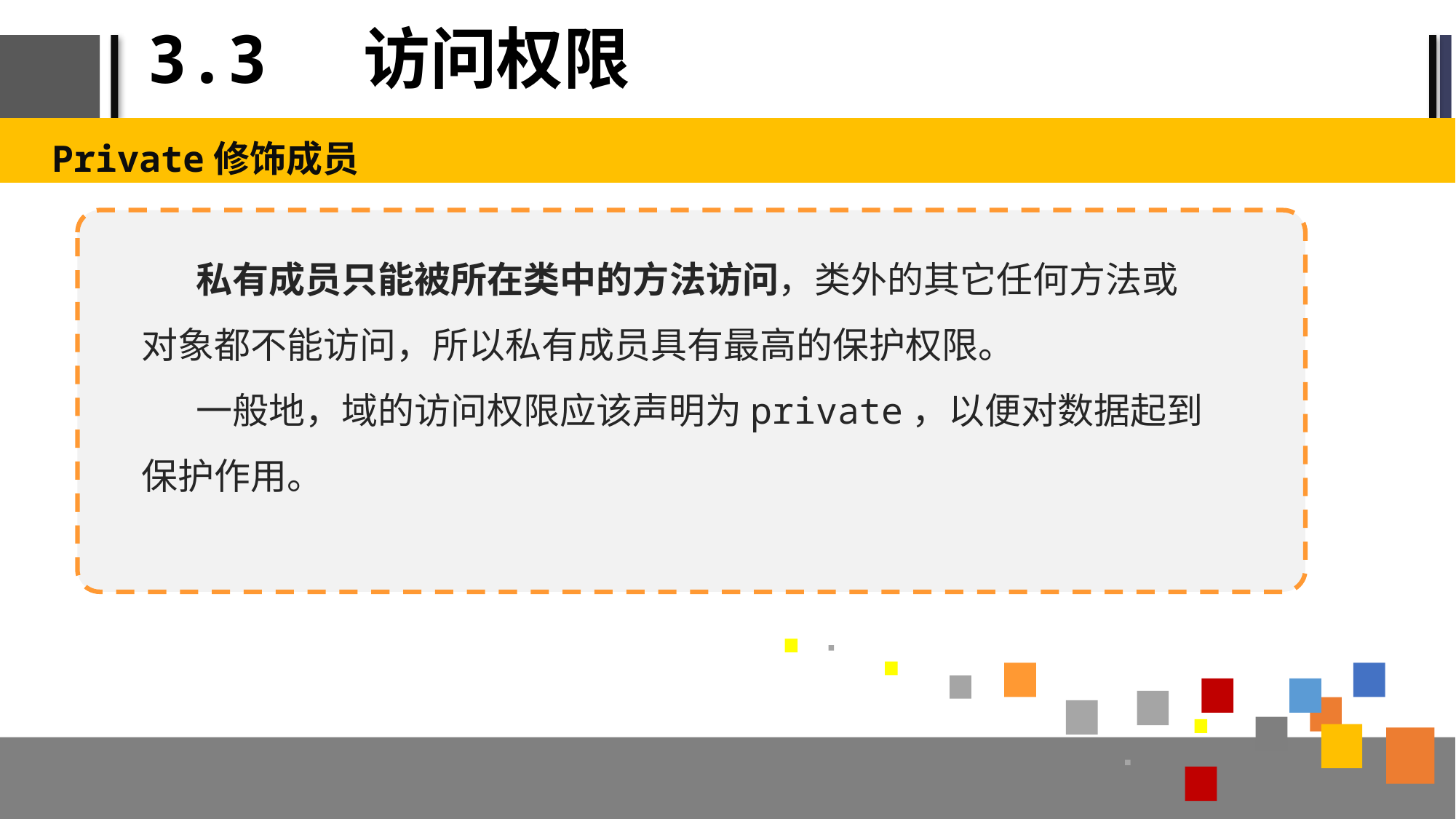

# 3.3  访问权限

Private修饰成员

私有成员只能被所在类中的方法访问，类外的其它任何方法或对象都不能访问，所以私有成员具有最高的保护权限。
一般地，域的访问权限应该声明为private，以便对数据起到保护作用。